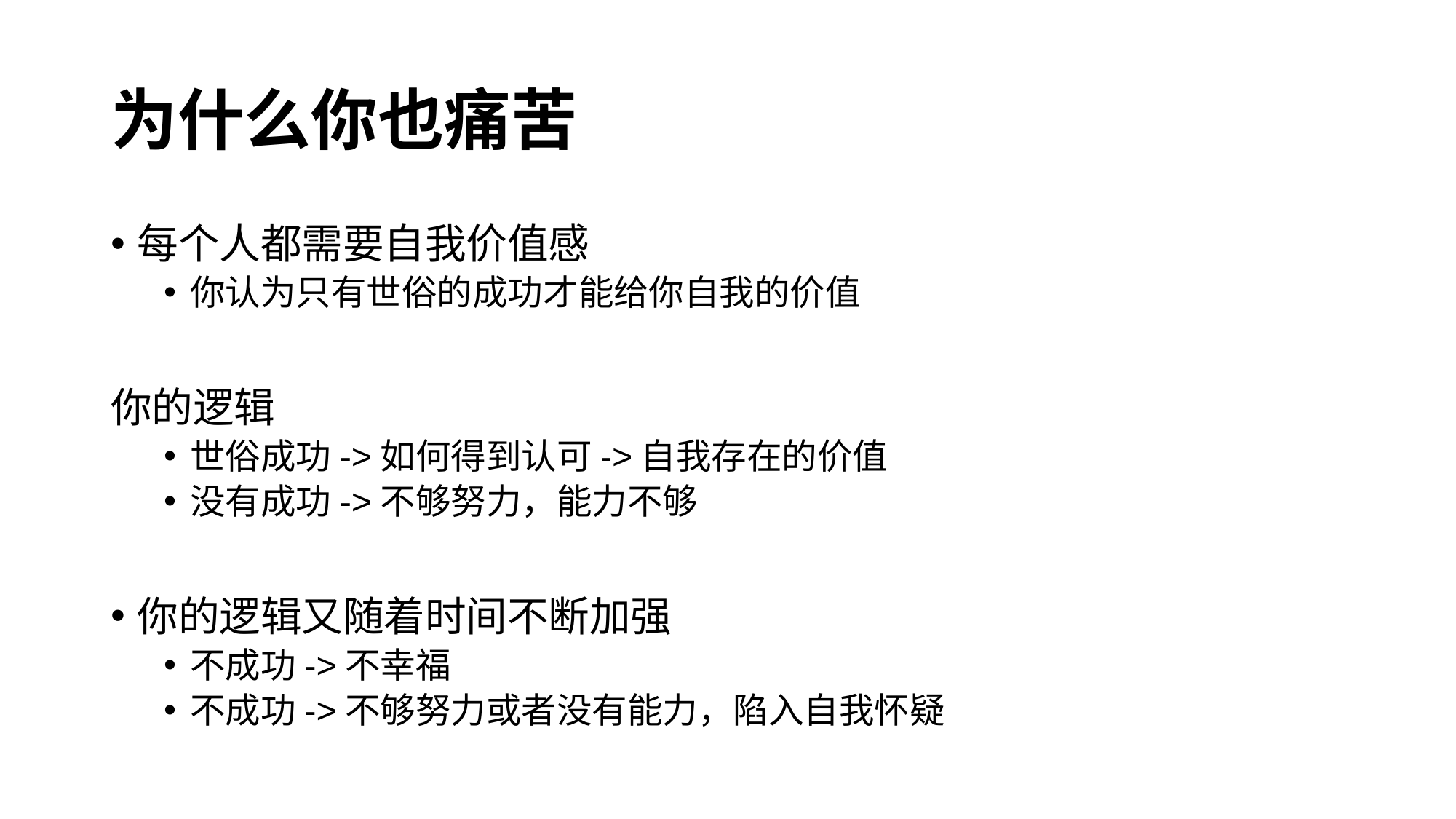

# 为什么你也痛苦
每个人都需要自我价值感
你认为只有世俗的成功才能给你自我的价值

你的逻辑
世俗成功->如何得到认可->自我存在的价值
没有成功->不够努力，能力不够

你的逻辑又随着时间不断加强
不成功->不幸福
不成功->不够努力或者没有能力，陷入自我怀疑